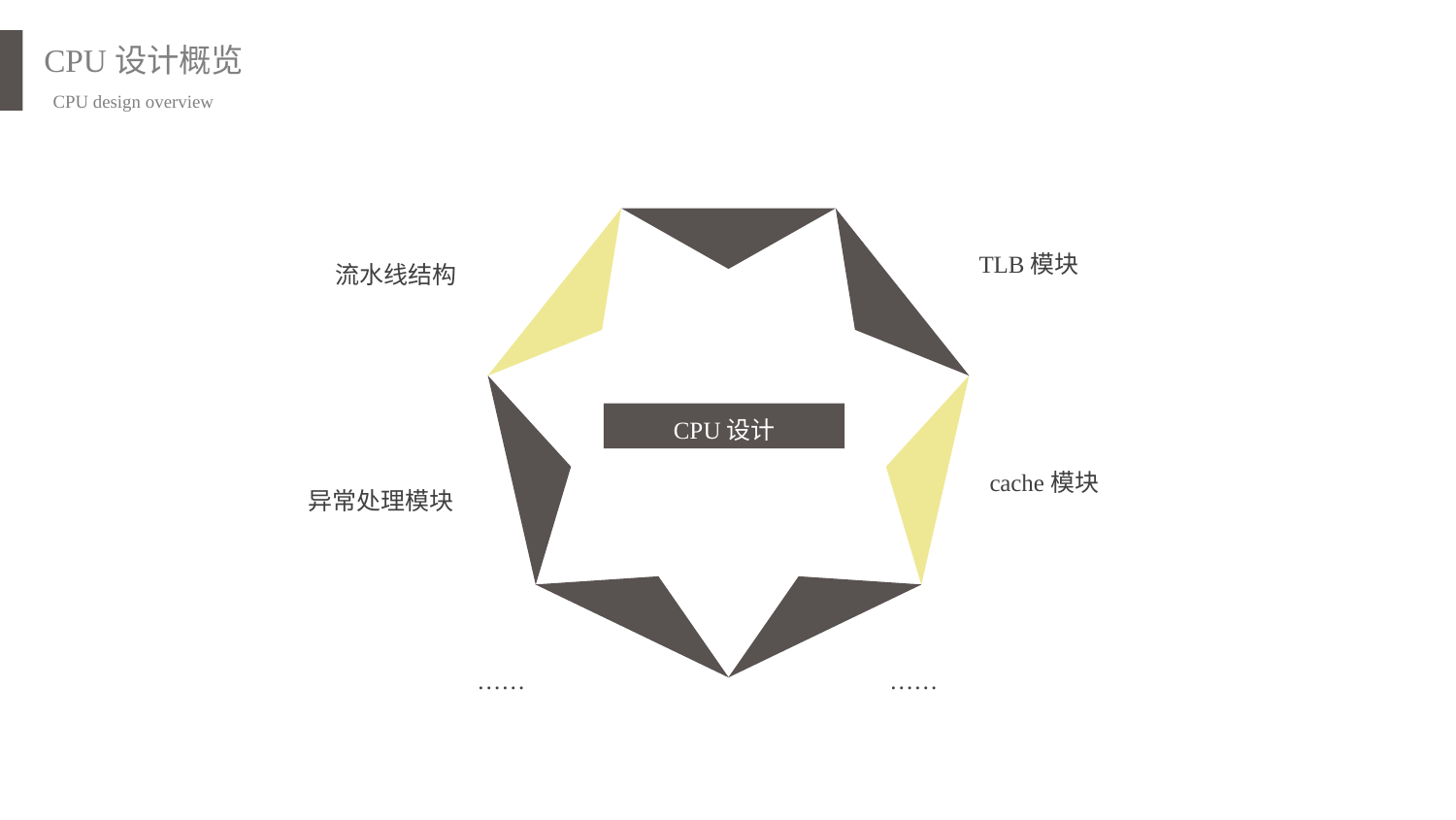

CPU设计概览
CPU design overview

TLB模块
流水线结构
CPU设计
cache模块
异常处理模块
……
……